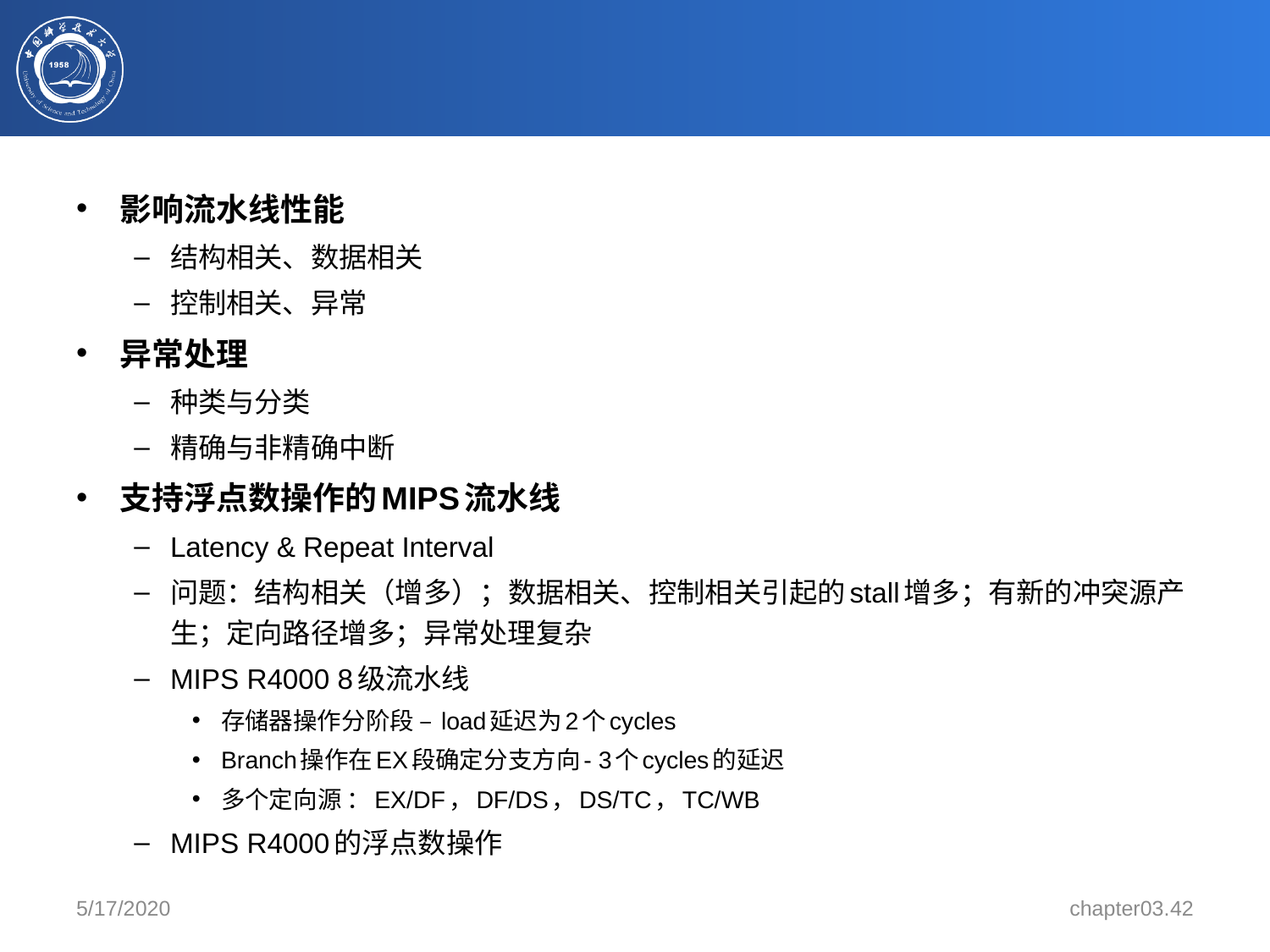

#
影响流水线性能
结构相关、数据相关
控制相关、异常
异常处理
种类与分类
精确与非精确中断
支持浮点数操作的MIPS流水线
Latency & Repeat Interval
问题：结构相关（增多）；数据相关、控制相关引起的stall增多；有新的冲突源产生；定向路径增多；异常处理复杂
MIPS R4000 8级流水线
存储器操作分阶段 – load延迟为2个cycles
Branch操作在EX段确定分支方向- 3个cycles的延迟
多个定向源 ：EX/DF，DF/DS，DS/TC，TC/WB
MIPS R4000的浮点数操作

5/17/2020
chapter03.42